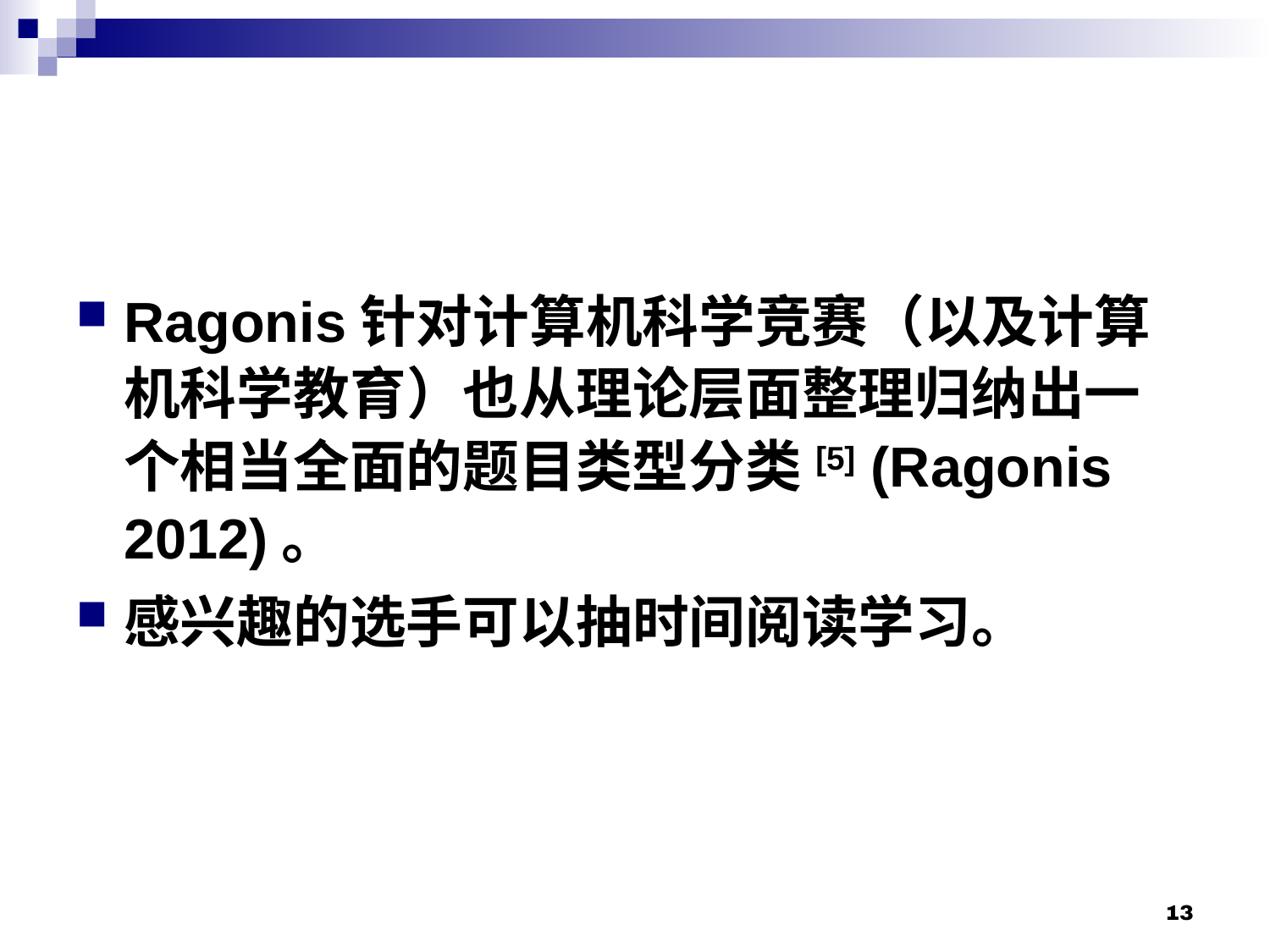

#
Ragonis针对计算机科学竞赛（以及计算机科学教育）也从理论层面整理归纳出一个相当全面的题目类型分类[5] (Ragonis 2012)。
感兴趣的选手可以抽时间阅读学习。
13